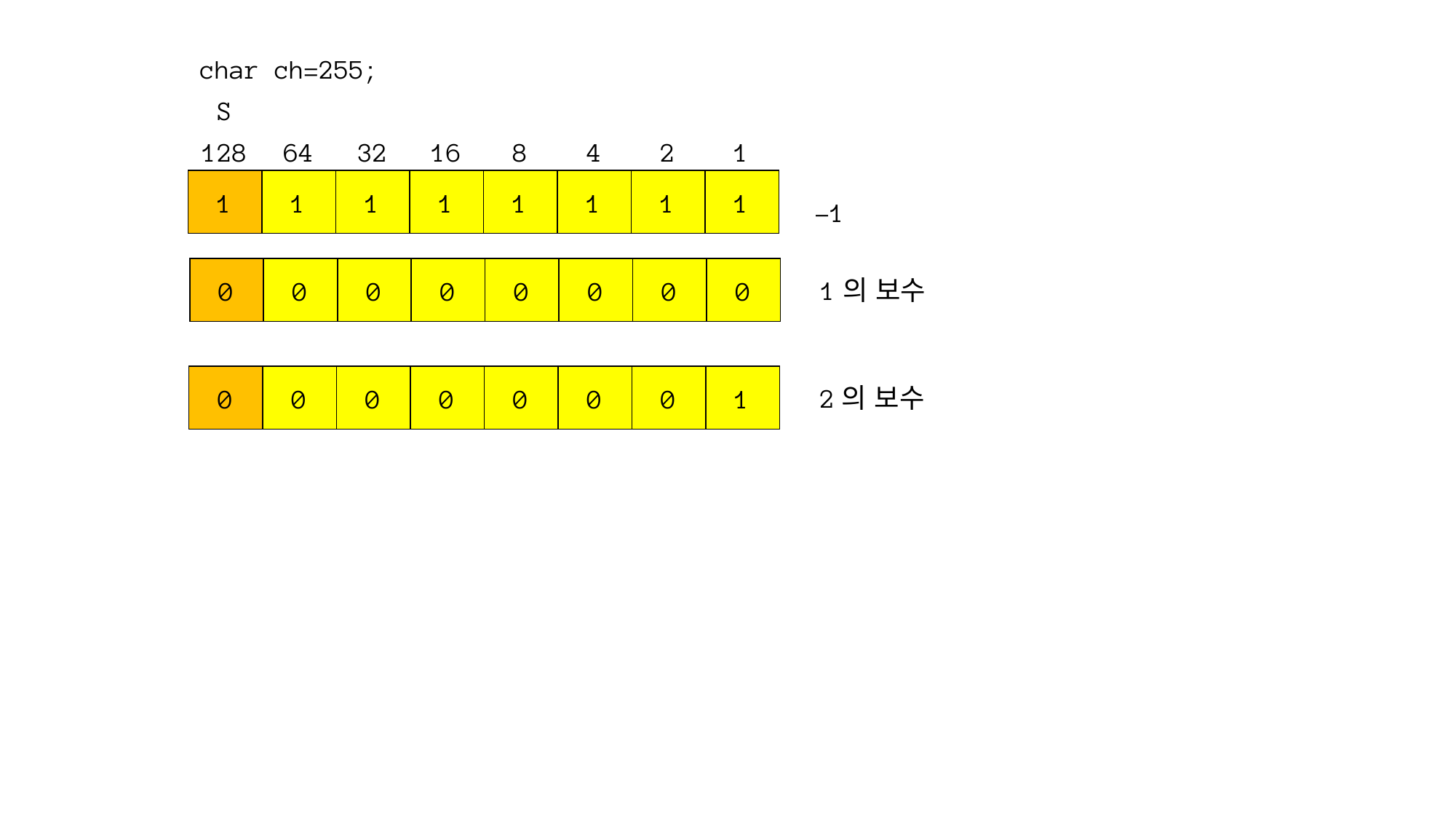

char ch=255;
S
128
64
32
16
8
4
2
1
1
1
1
1
1
1
1
1
-1
0
0
0
0
0
0
0
0
1의 보수
0
0
0
0
0
0
0
1
2의 보수